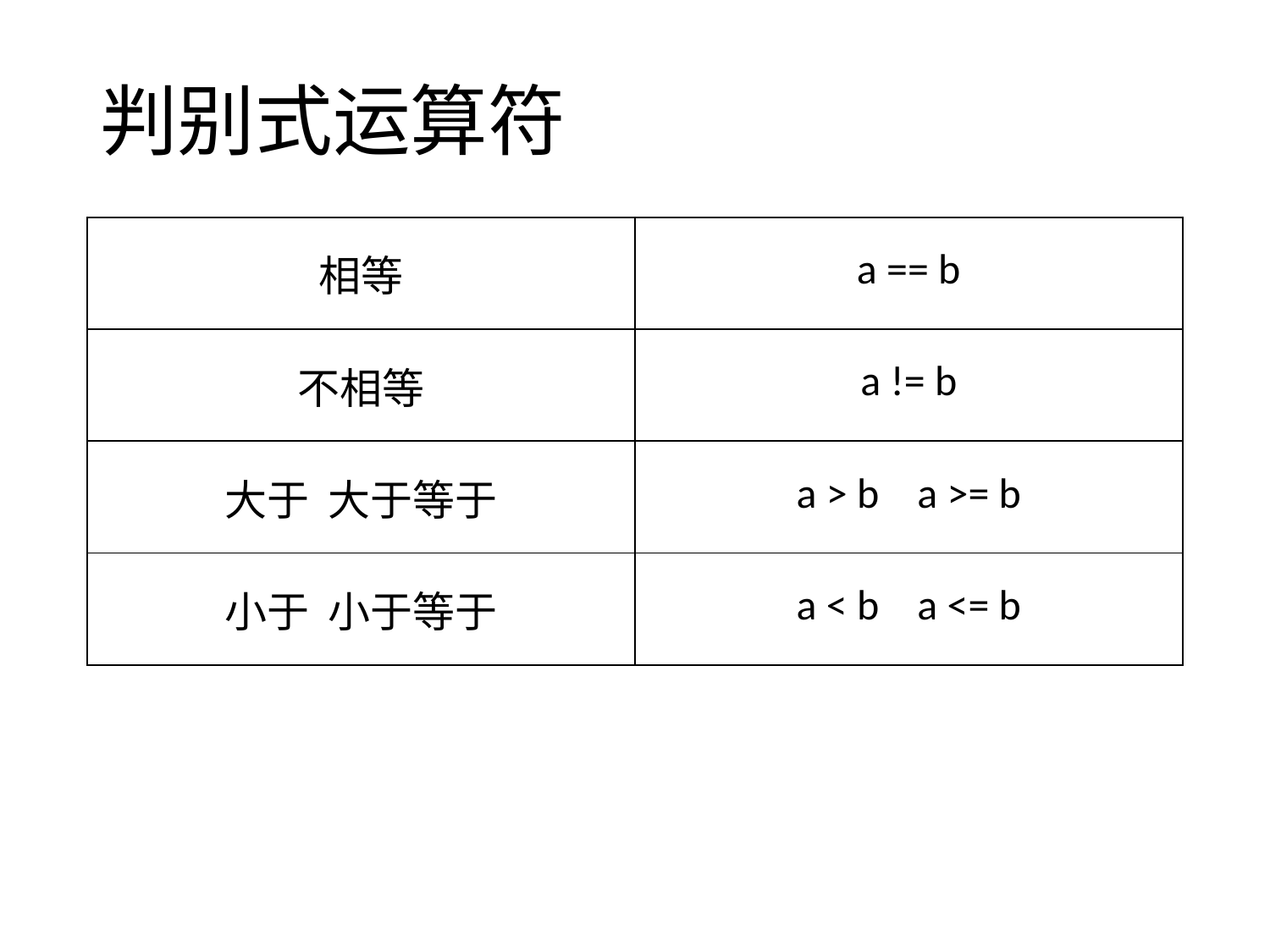

# 判别式运算符
| 相等 | a == b |
| --- | --- |
| 不相等 | a != b |
| 大于 大于等于 | a > b a >= b |
| 小于 小于等于 | a < b a <= b |